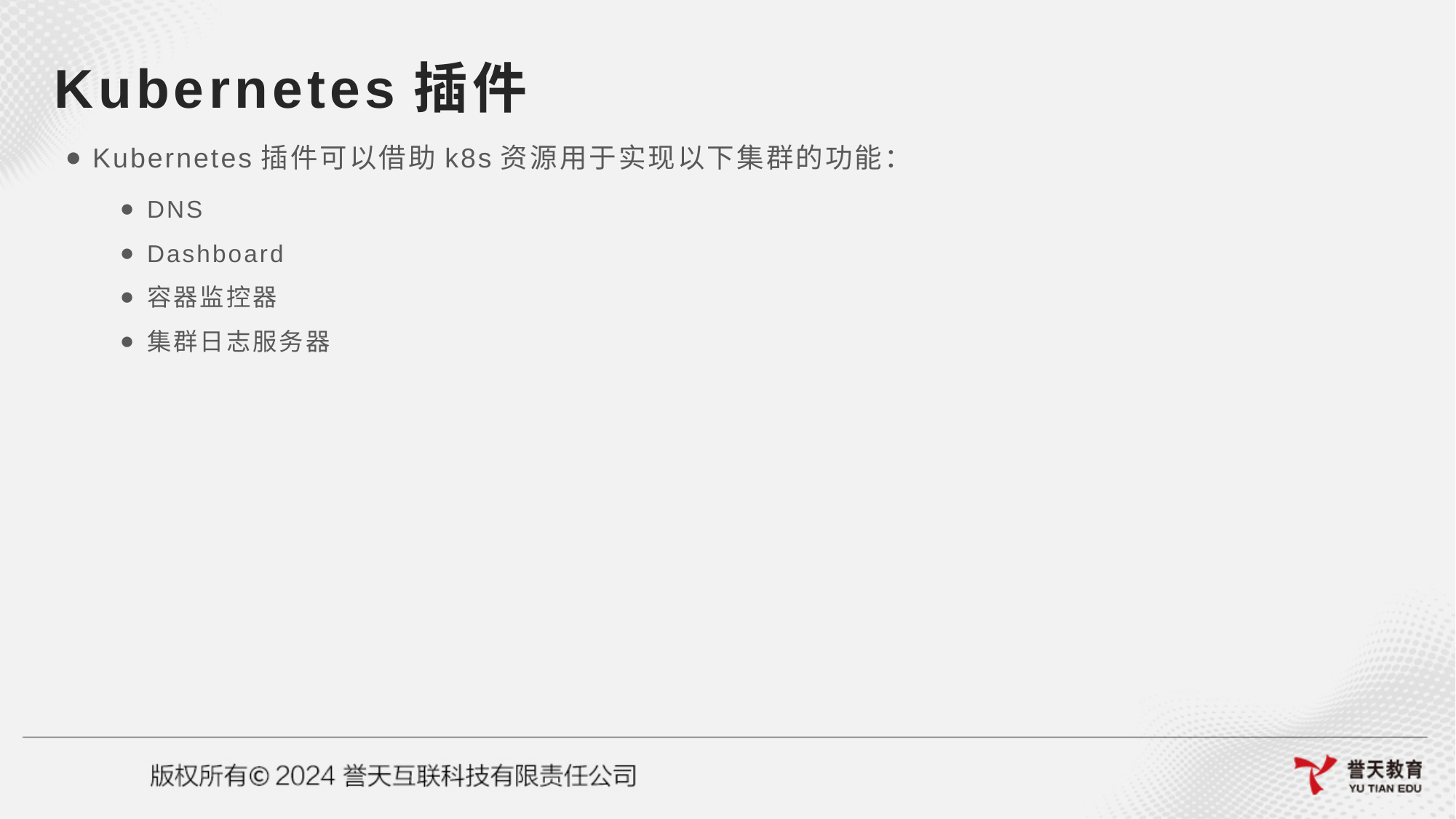

# Kubernetes插件
Kubernetes插件可以借助k8s资源用于实现以下集群的功能：
DNS
Dashboard
容器监控器
集群日志服务器